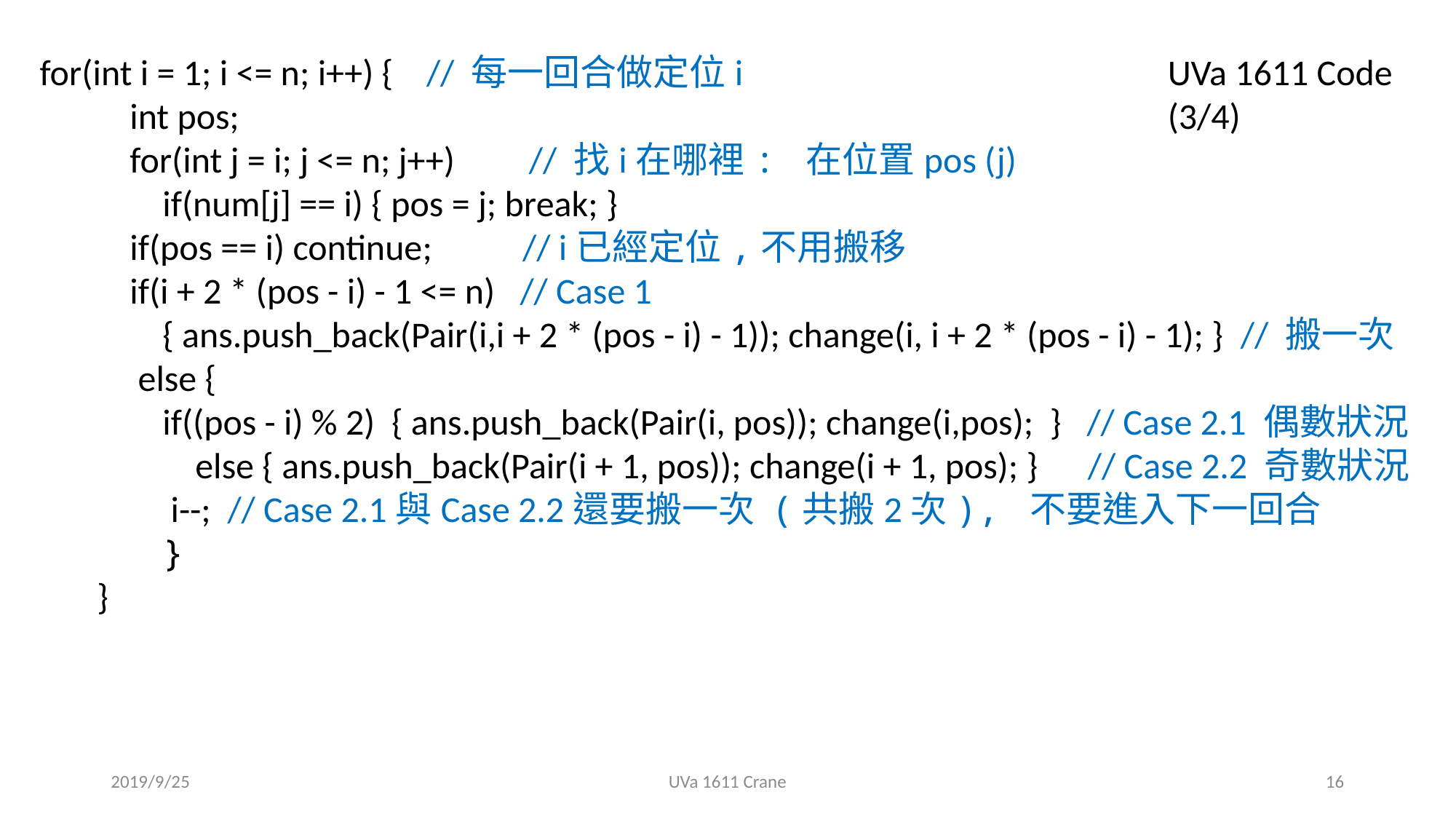

for(int i = 1; i <= n; i++) {    // 每一回合做定位i
            int pos;
            for(int j = i; j <= n; j++)         // 找i在哪裡: 在位置pos (j)
                if(num[j] == i) { pos = j; break; }
            if(pos == i) continue;           // i已經定位,不用搬移
            if(i + 2 * (pos - i) - 1 <= n)   // Case 1
                { ans.push_back(Pair(i,i + 2 * (pos - i) - 1)); change(i, i + 2 * (pos - i) - 1); }  // 搬一次
             else {
                if((pos - i) % 2)  { ans.push_back(Pair(i, pos)); change(i,pos);  }   // Case 2.1 偶數狀況
                    else { ans.push_back(Pair(i + 1, pos)); change(i + 1, pos); }      // Case 2.2 奇數狀況
                 i--;  // Case 2.1與Case 2.2還要搬一次 (共搬2次), 不要進入下一回合
      }
        }
UVa 1611 Code (3/4)
2019/9/25
UVa 1611 Crane
16